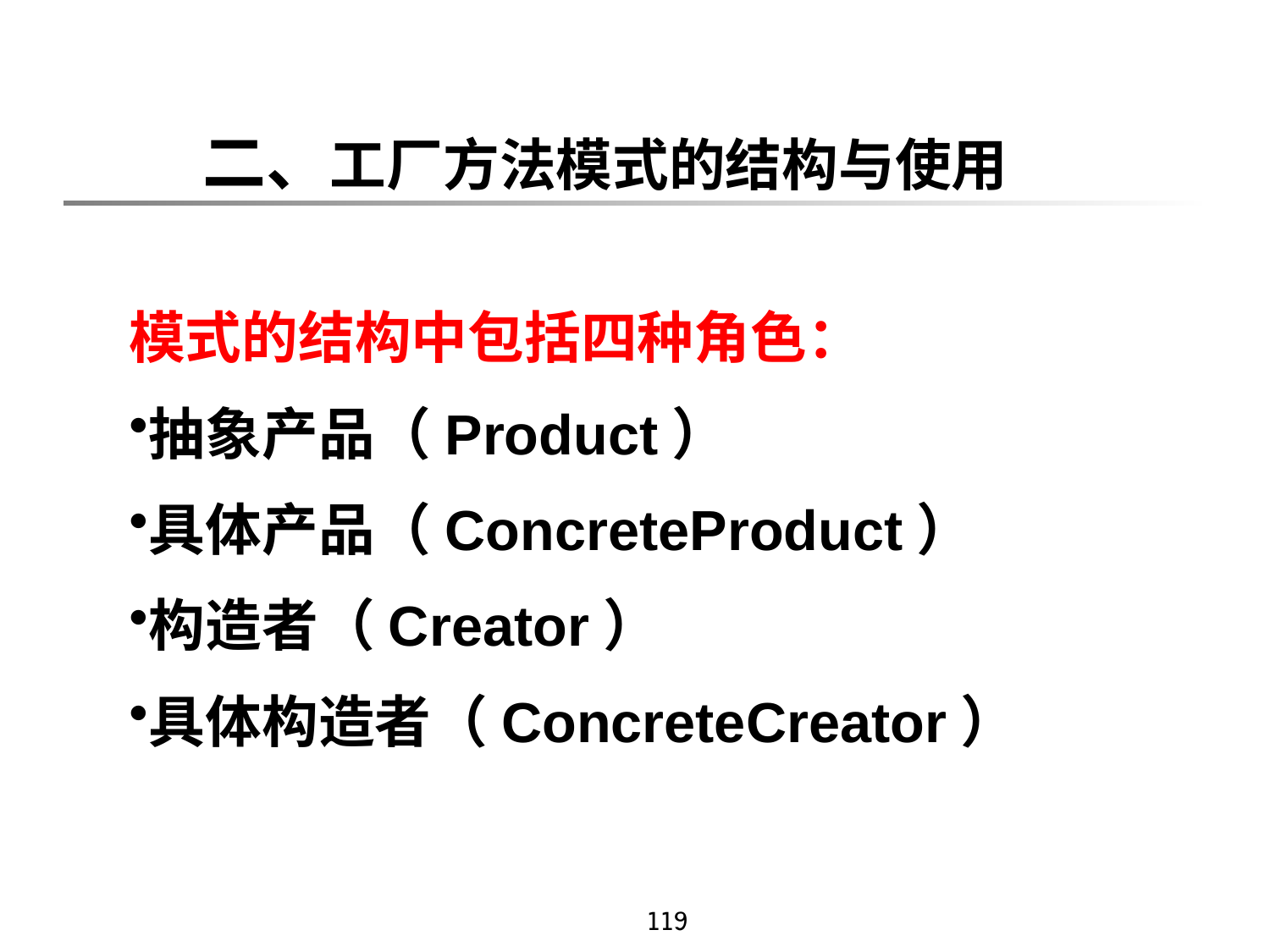

二、工厂方法模式的结构与使用

模式的结构中包括四种角色：
抽象产品（Product）
具体产品（ConcreteProduct）
构造者（Creator）
具体构造者（ConcreteCreator）

119